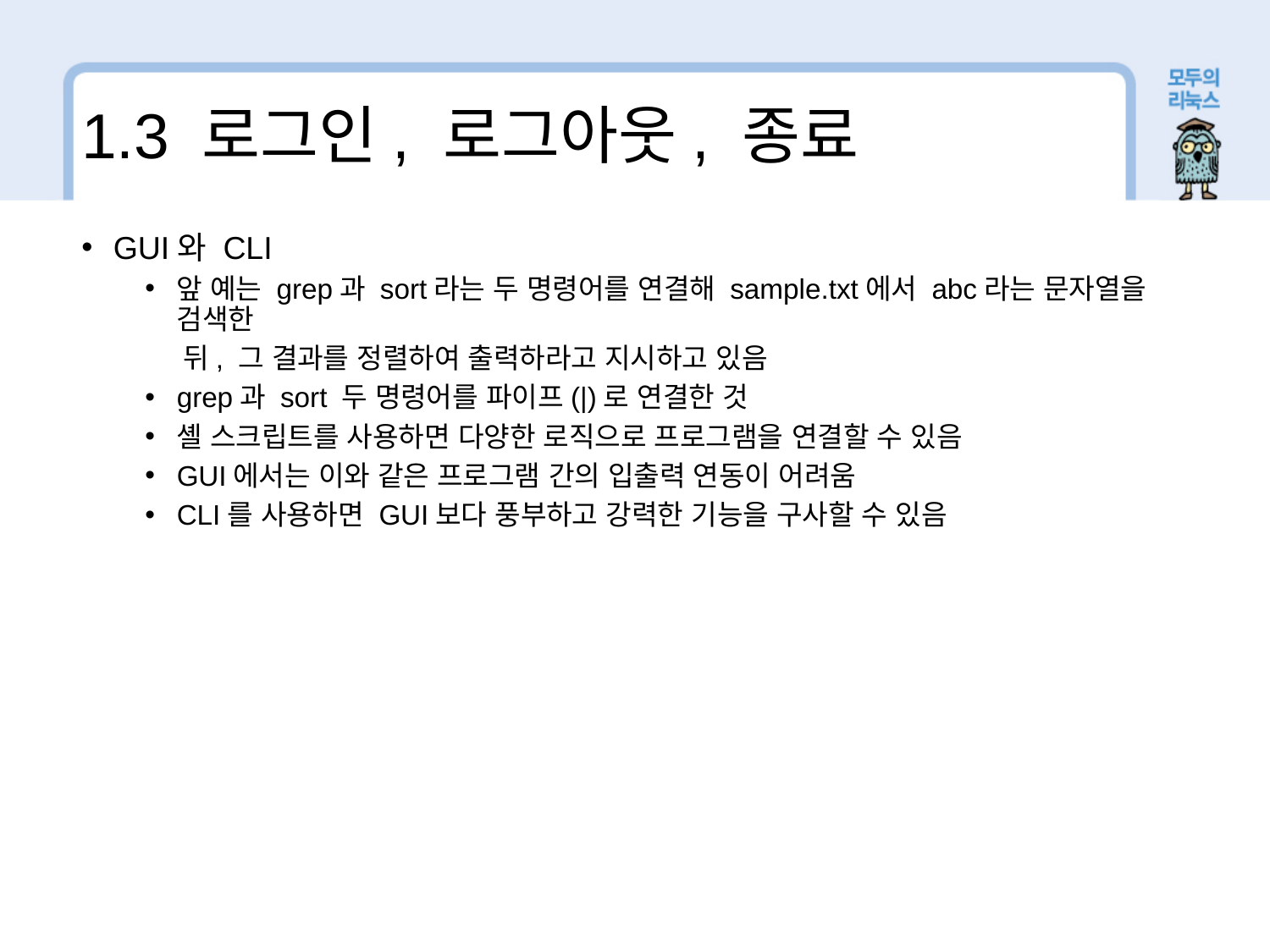

1.3 로그인, 로그아웃, 종료
GUI와 CLI
앞 예는 grep과 sort라는 두 명령어를 연결해 sample.txt에서 abc라는 문자열을 검색한
    뒤, 그 결과를 정렬하여 출력하라고 지시하고 있음
grep과 sort 두 명령어를 파이프(|)로 연결한 것
셸 스크립트를 사용하면 다양한 로직으로 프로그램을 연결할 수 있음
GUI에서는 이와 같은 프로그램 간의 입출력 연동이 어려움
CLI를 사용하면 GUI보다 풍부하고 강력한 기능을 구사할 수 있음